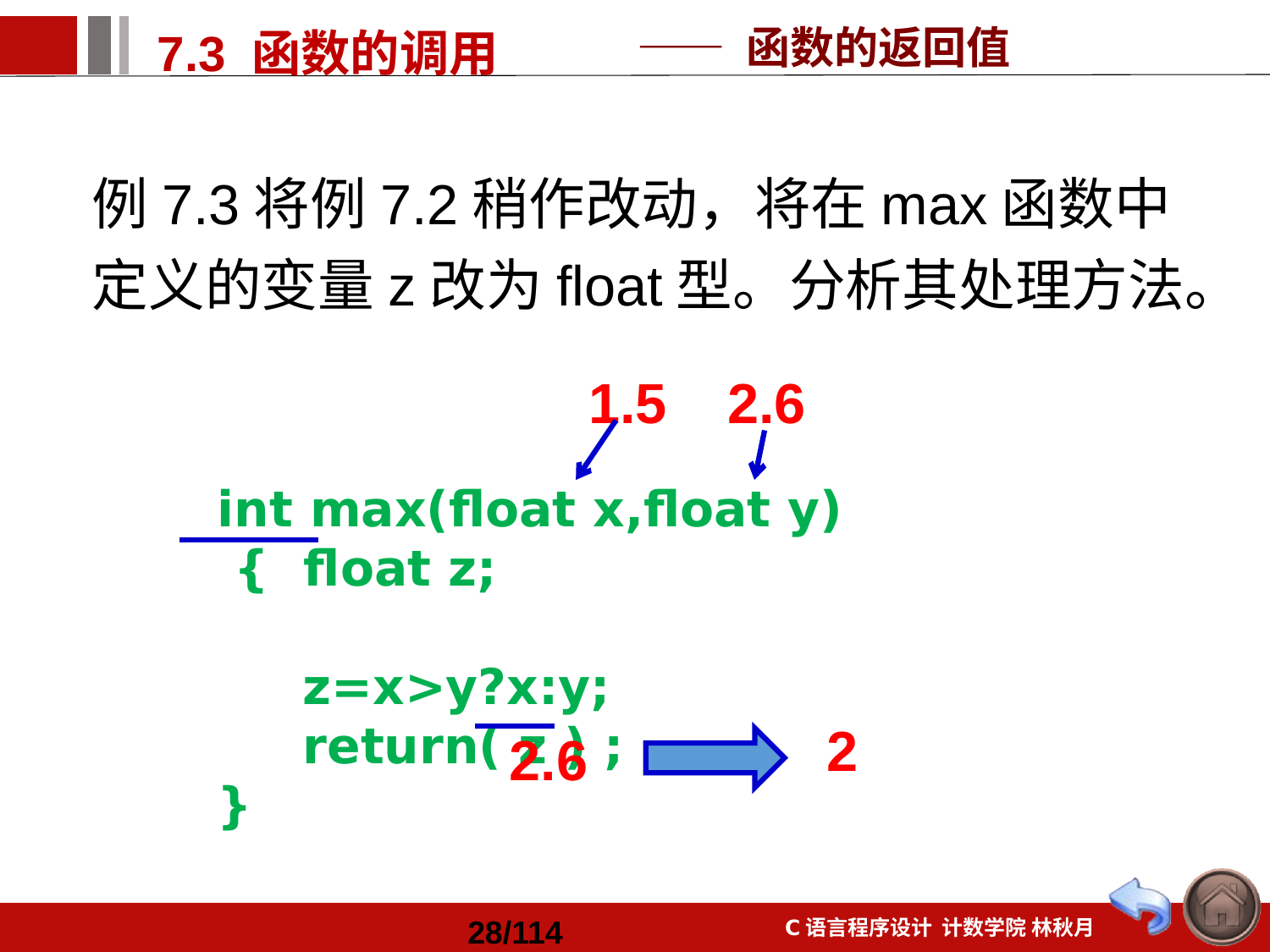

—— 函数的返回值
例7.3将例7.2稍作改动，将在max函数中定义的变量z改为float型。分析其处理方法。
1.5
2.6
int max(float x,float y)
 {  float z;
     z=x>y?x:y;
     return( z ) ;
}
2
2.6